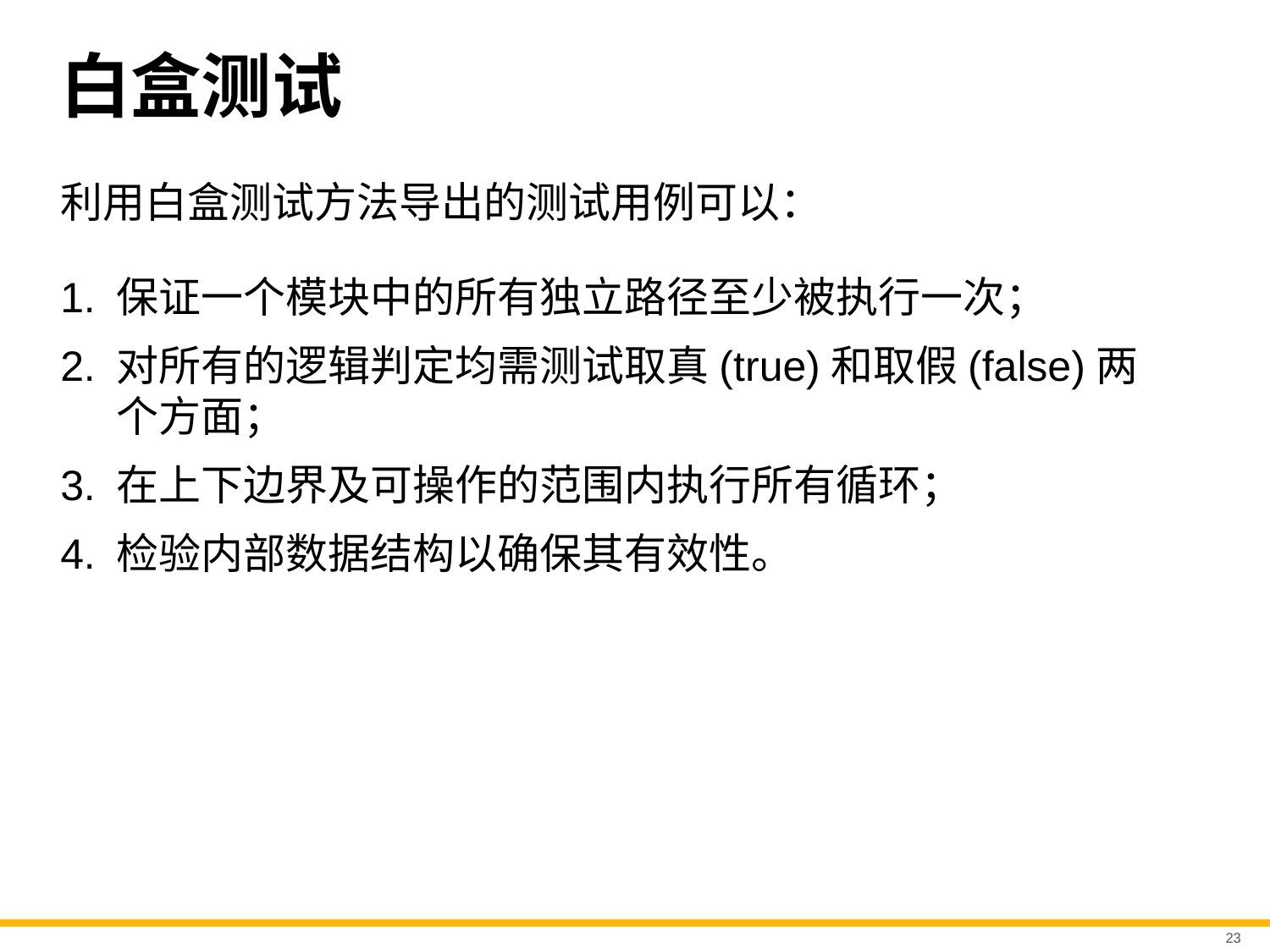

# 白盒测试
利用白盒测试方法导出的测试用例可以：
保证一个模块中的所有独立路径至少被执行一次；
对所有的逻辑判定均需测试取真(true)和取假(false)两个方面；
在上下边界及可操作的范围内执行所有循环；
检验内部数据结构以确保其有效性。
23